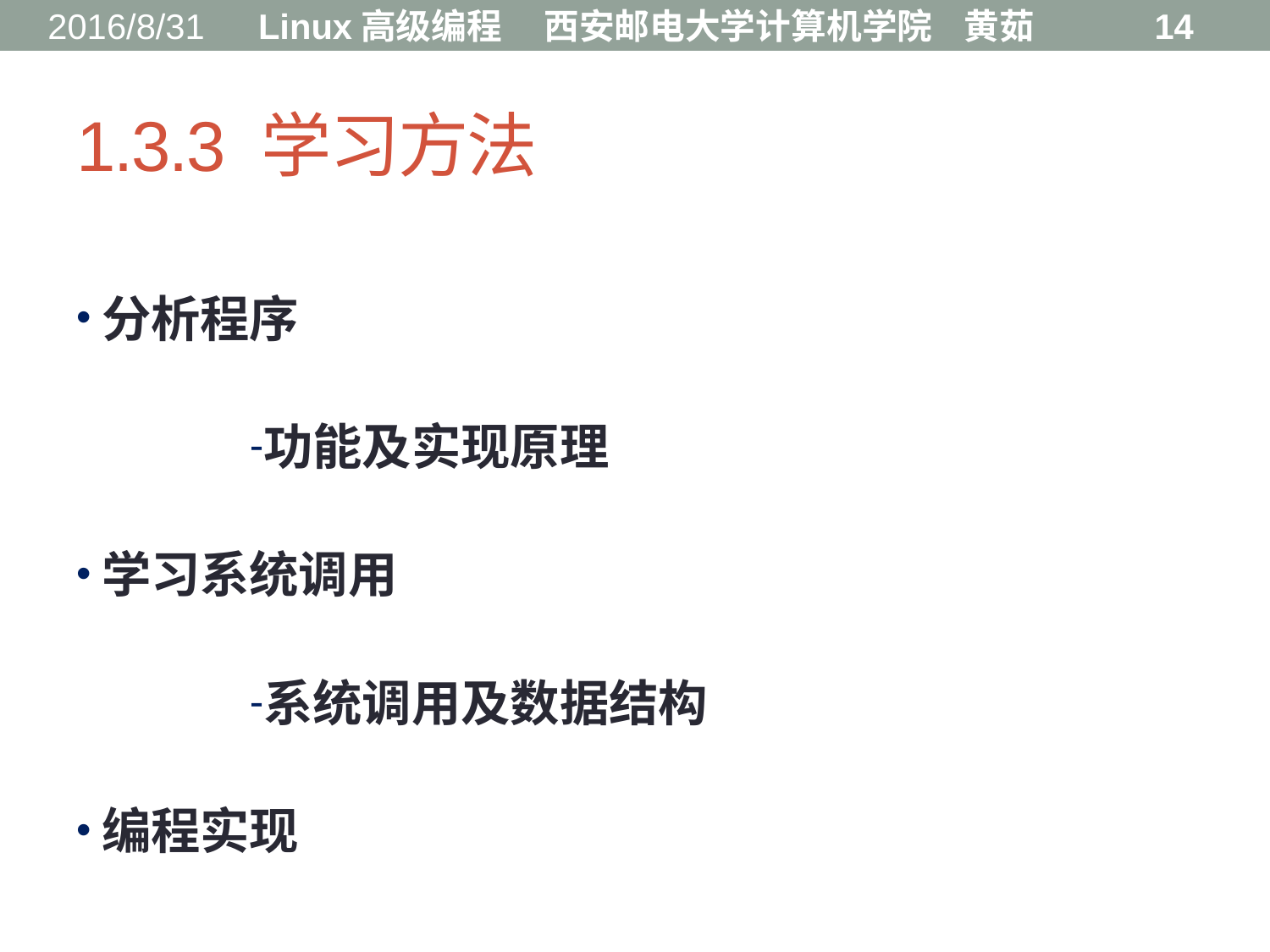

2016/8/31
Linux高级编程    西安邮电大学计算机学院   黄茹
14
# 1.3.3 学习方法
分析程序
功能及实现原理
学习系统调用
系统调用及数据结构
编程实现